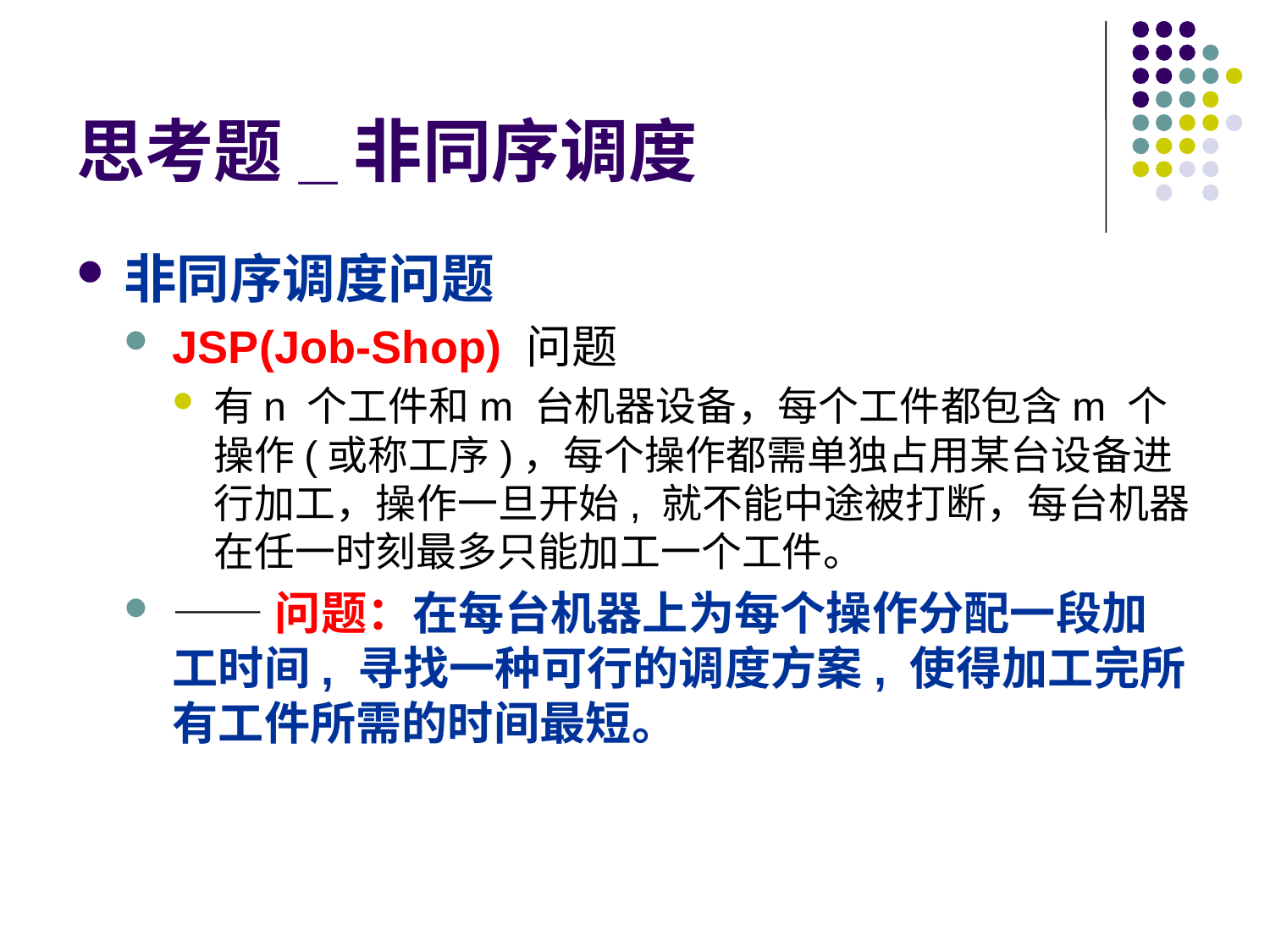

# 思考题_非同序调度
非同序调度问题
JSP(Job-Shop) 问题
有n 个工件和m 台机器设备，每个工件都包含m 个操作(或称工序)，每个操作都需单独占用某台设备进行加工，操作一旦开始, 就不能中途被打断，每台机器在任一时刻最多只能加工一个工件。
——问题：在每台机器上为每个操作分配一段加工时间, 寻找一种可行的调度方案, 使得加工完所有工件所需的时间最短。